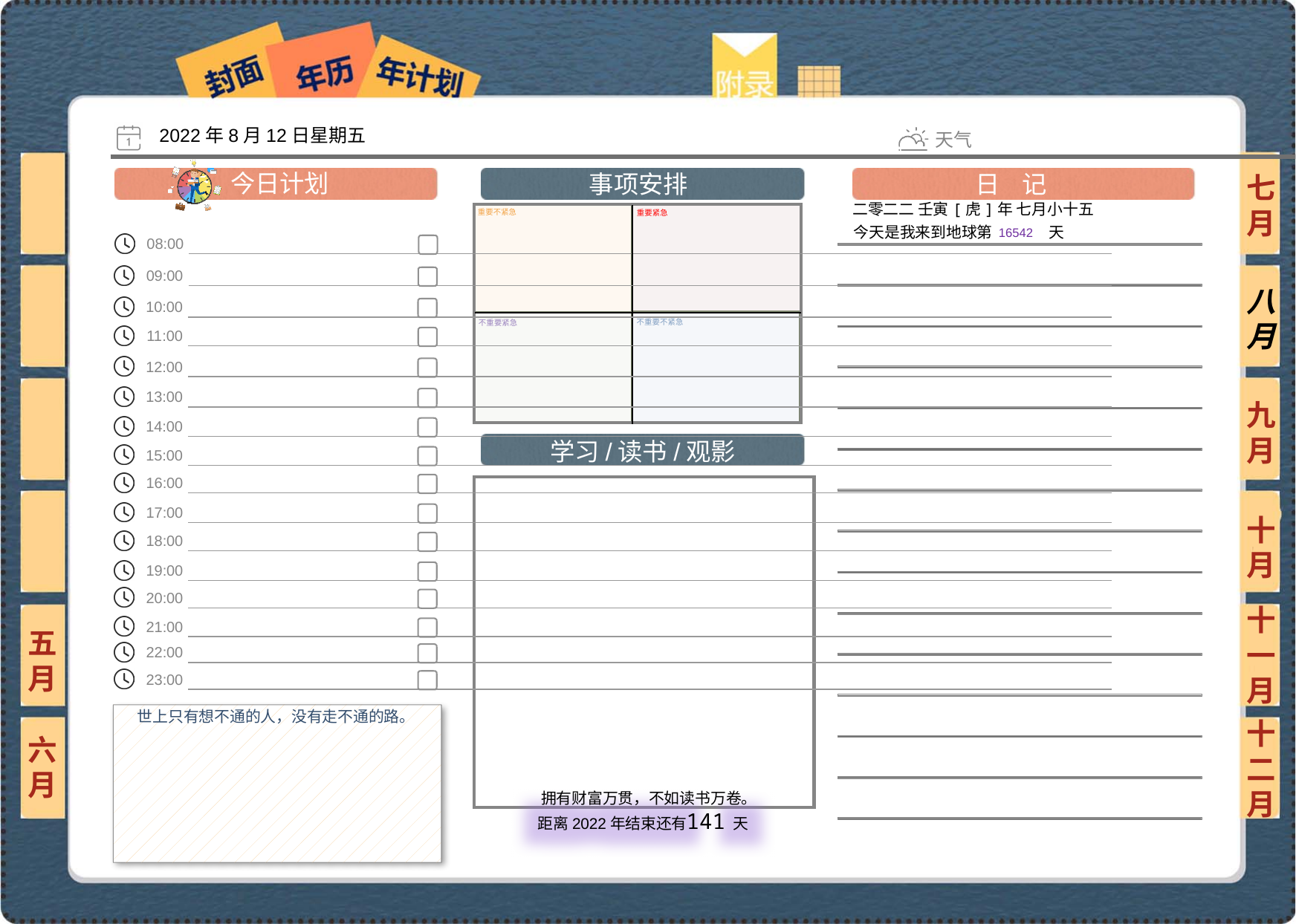

2022年8月12日星期五
七月
二零二二 壬寅[虎]年 七月小十五
16542
八月
九月
十月
十一月
五月
世上只有想不通的人，没有走不通的路。

六月
十二月
141
 拥有财富万贯，不如读书万卷。